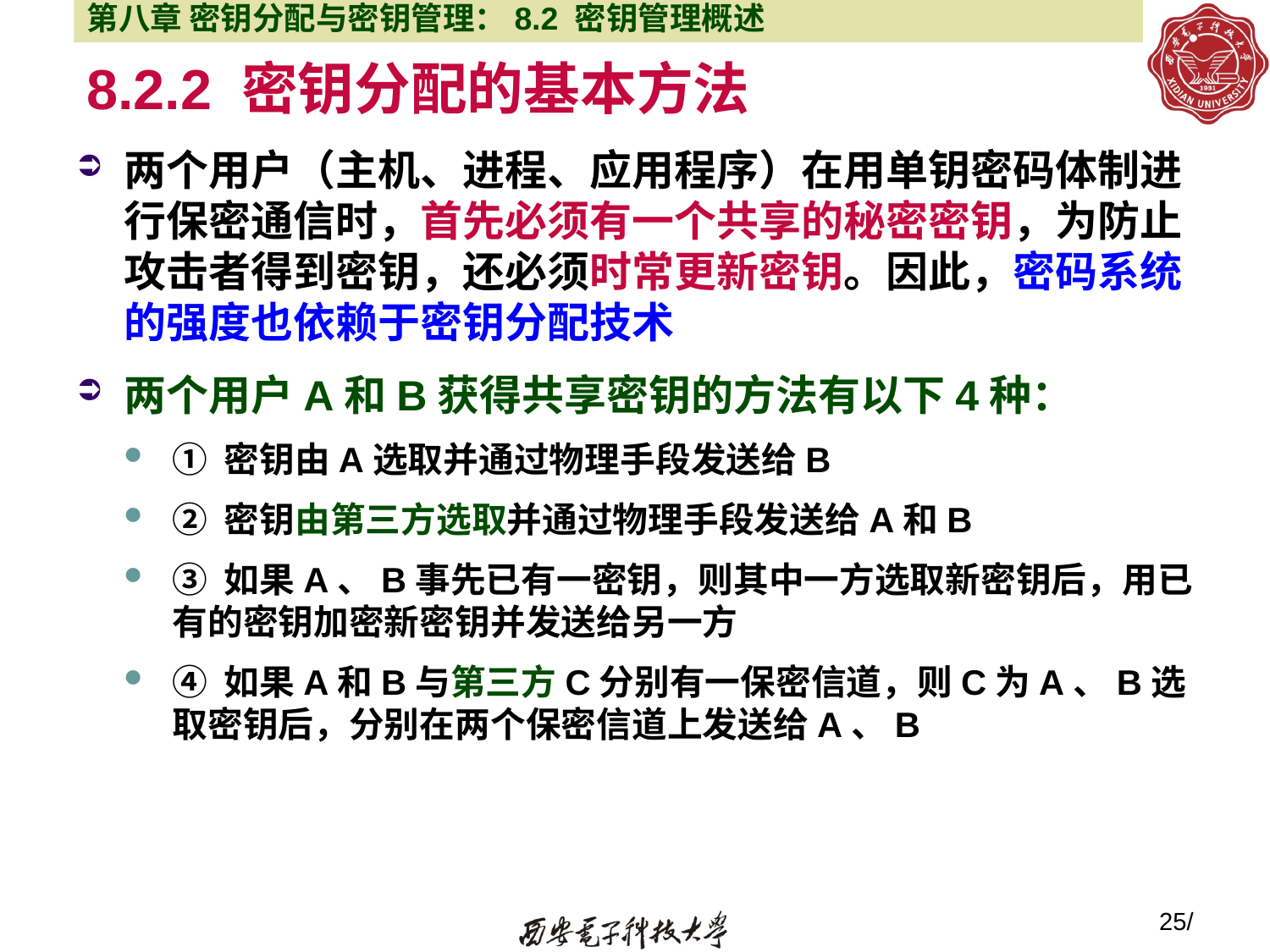

第八章 密钥分配与密钥管理：8.2 密钥管理概述
# 8.2.2 密钥分配的基本方法
两个用户（主机、进程、应用程序）在用单钥密码体制进行保密通信时，首先必须有一个共享的秘密密钥，为防止攻击者得到密钥，还必须时常更新密钥。因此，密码系统的强度也依赖于密钥分配技术
两个用户A和B获得共享密钥的方法有以下4种：
① 密钥由A选取并通过物理手段发送给B
② 密钥由第三方选取并通过物理手段发送给A和B
③ 如果A、B事先已有一密钥，则其中一方选取新密钥后，用已有的密钥加密新密钥并发送给另一方
④ 如果A和B与第三方C分别有一保密信道，则C为A、B选取密钥后，分别在两个保密信道上发送给A、B
25/